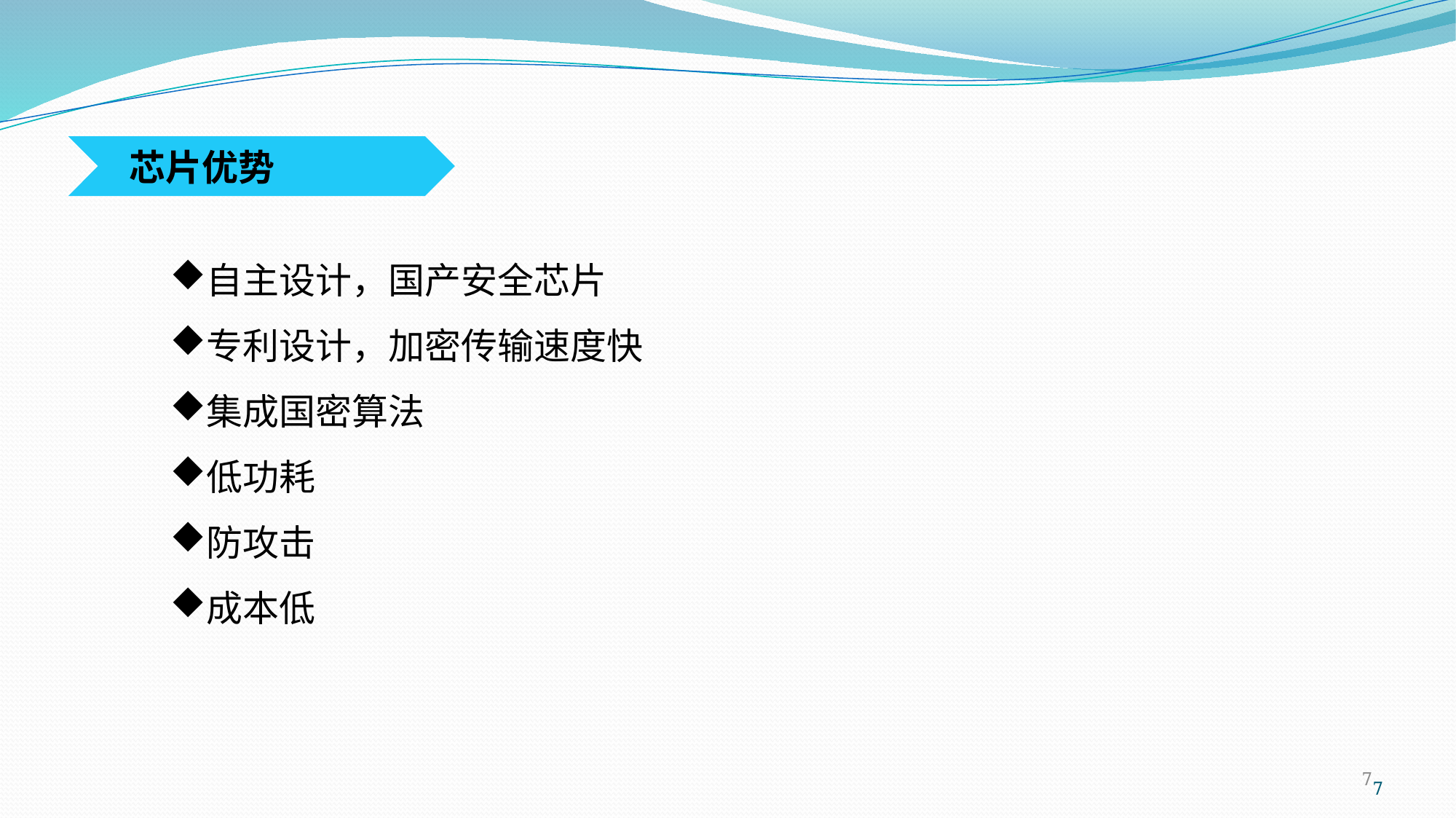

芯片优势
自主设计，国产安全芯片
专利设计，加密传输速度快
集成国密算法
低功耗
防攻击
成本低
7
7